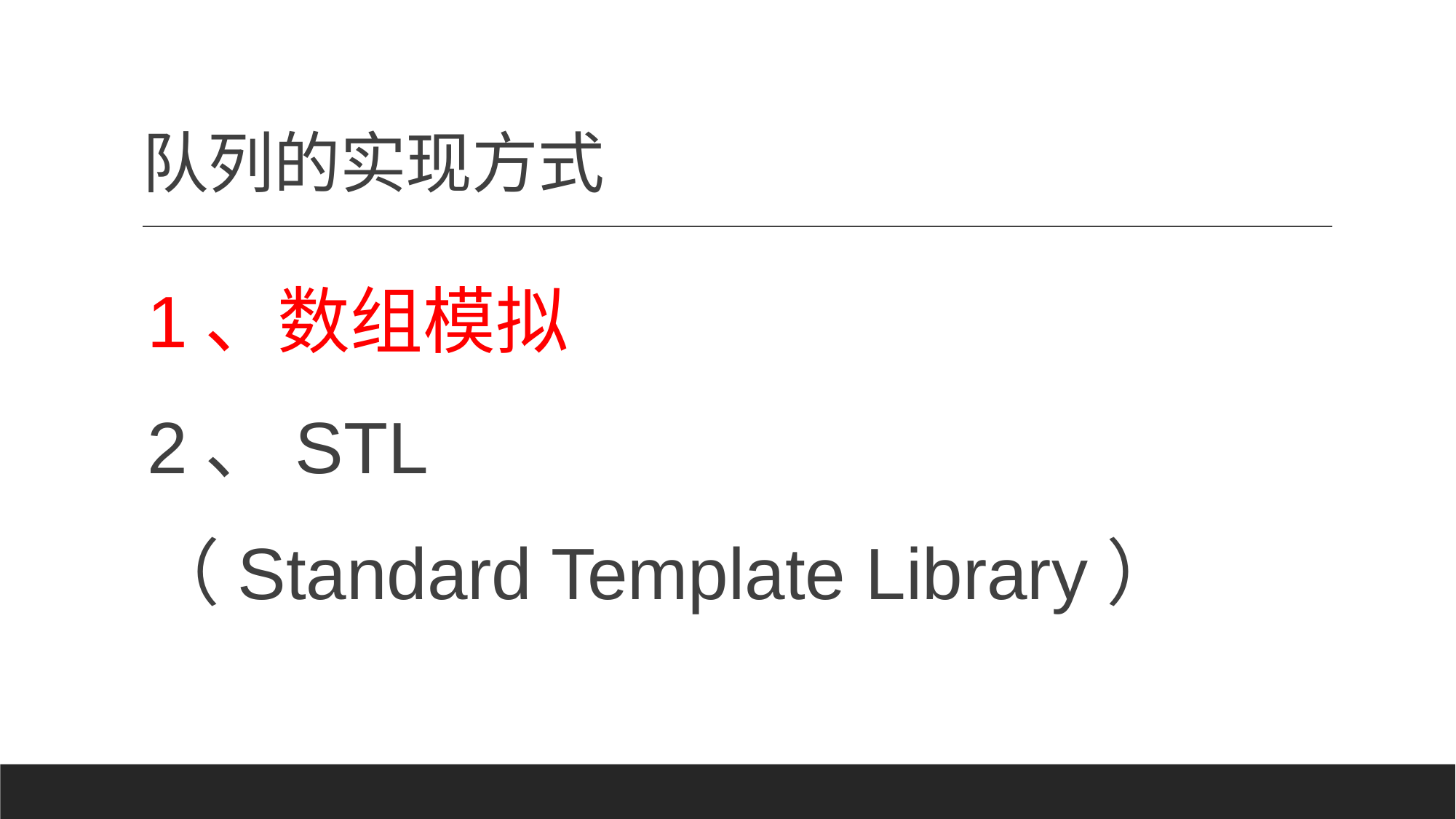

# 队列的实现方式
1、数组模拟
2、STL
（Standard Template Library）